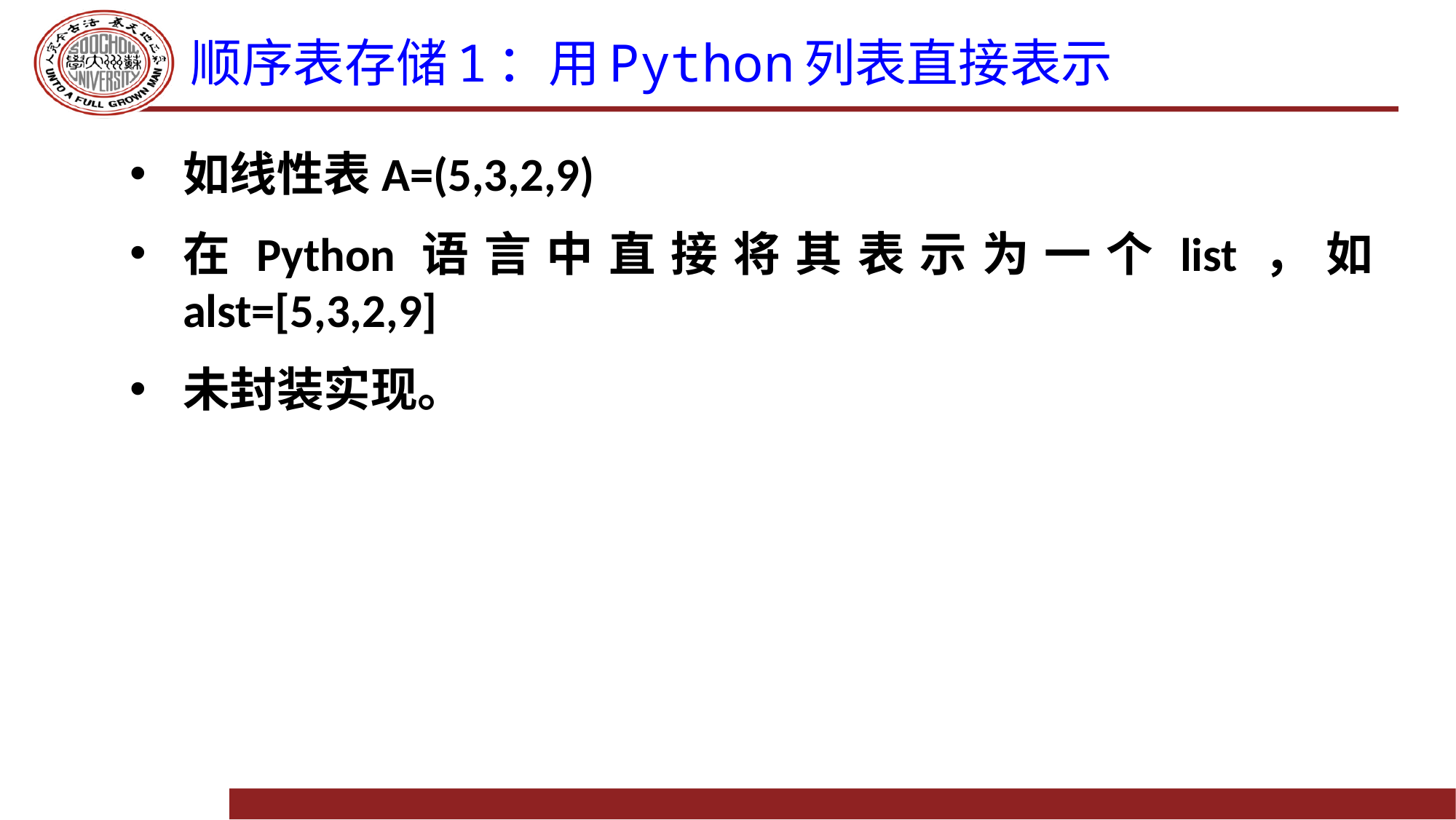

# 顺序表存储1：用Python列表直接表示
如线性表A=(5,3,2,9)
在Python语言中直接将其表示为一个list，如alst=[5,3,2,9]
未封装实现。